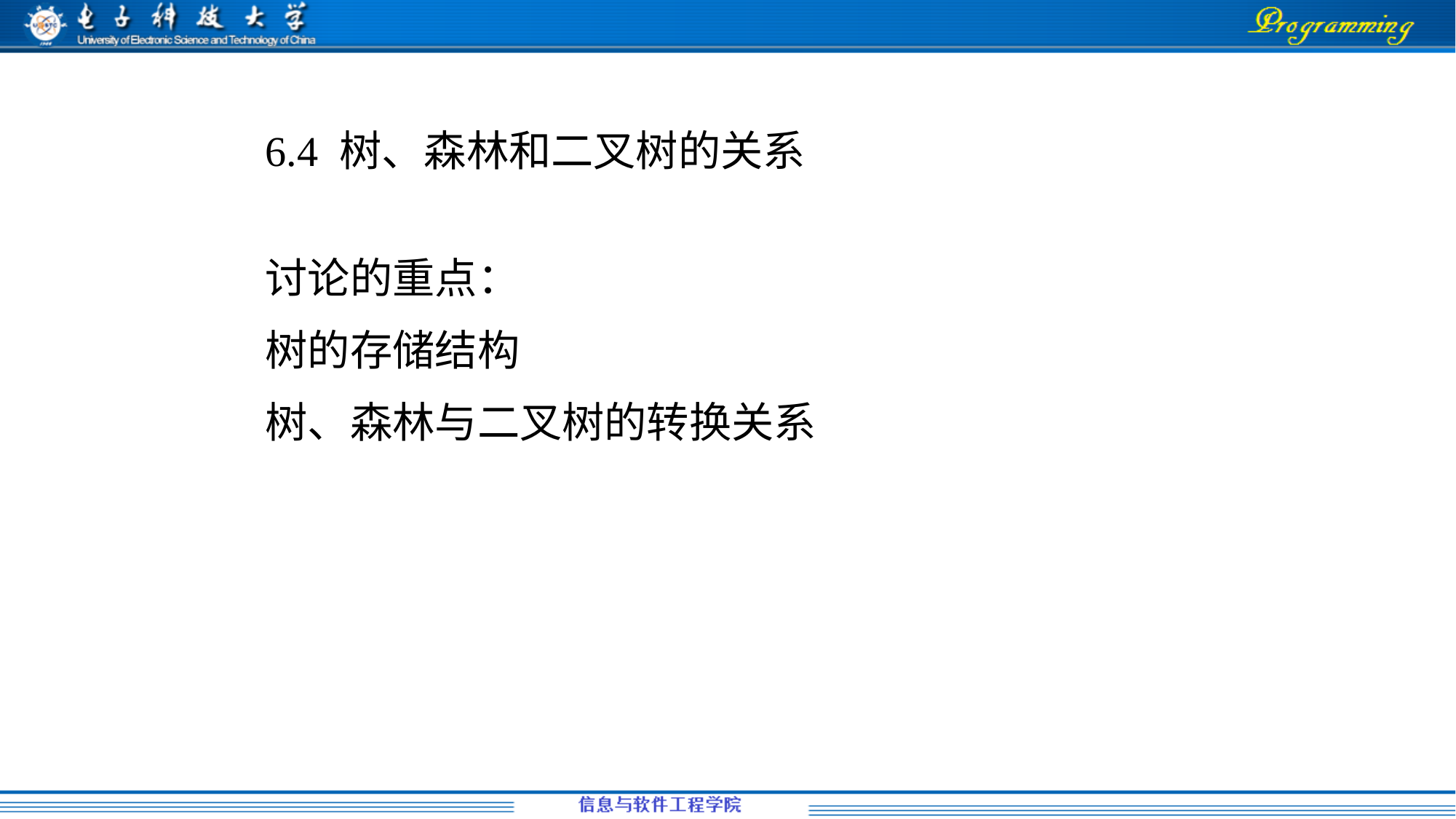

6.4 树、森林和二叉树的关系
讨论的重点：
树的存储结构
树、森林与二叉树的转换关系